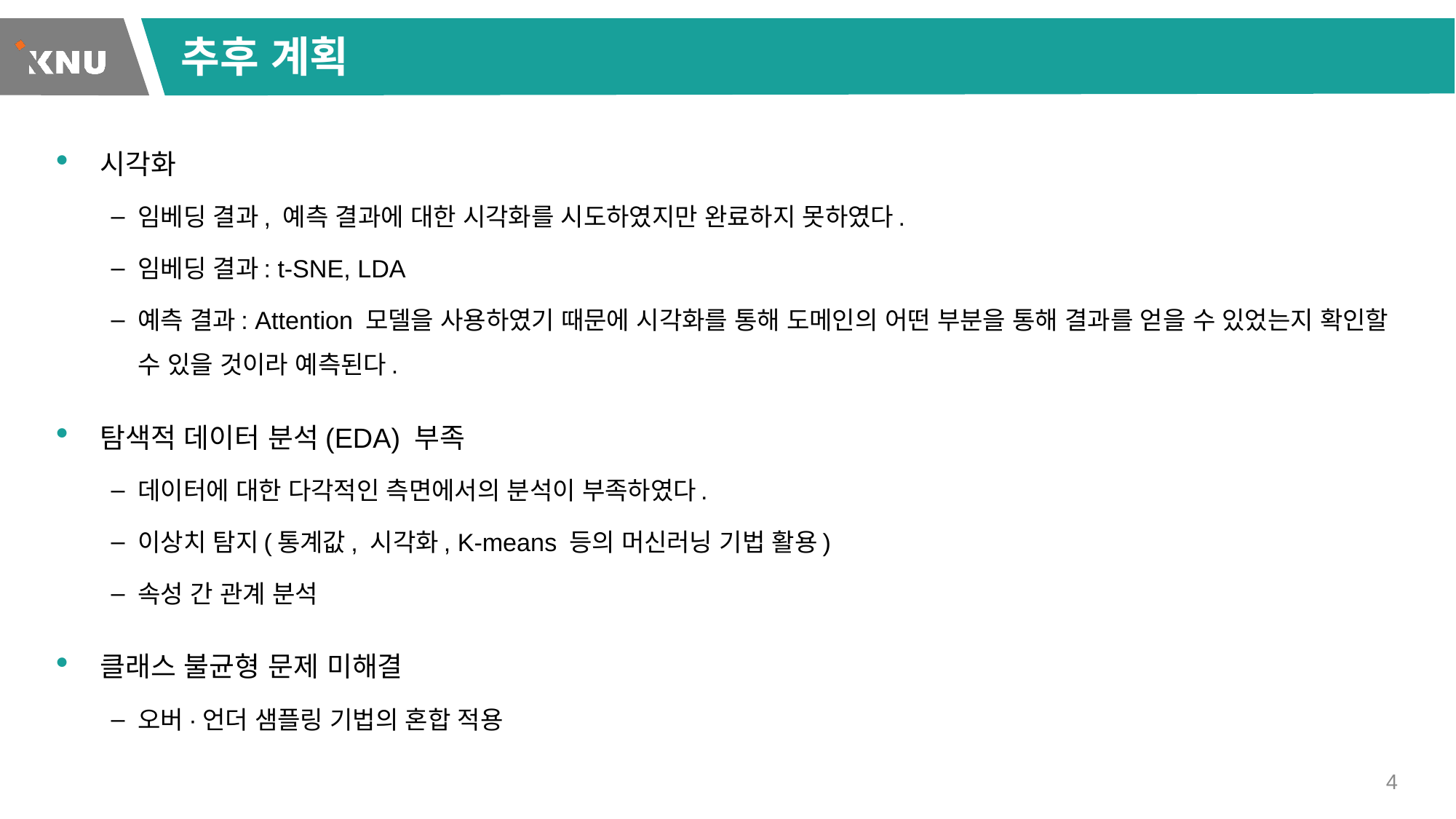

# 추후 계획
시각화
임베딩 결과, 예측 결과에 대한 시각화를 시도하였지만 완료하지 못하였다.
임베딩 결과: t-SNE, LDA
예측 결과: Attention 모델을 사용하였기 때문에 시각화를 통해 도메인의 어떤 부분을 통해 결과를 얻을 수 있었는지 확인할 수 있을 것이라 예측된다.
탐색적 데이터 분석(EDA) 부족
데이터에 대한 다각적인 측면에서의 분석이 부족하였다.
이상치 탐지(통계값, 시각화, K-means 등의 머신러닝 기법 활용)
속성 간 관계 분석
클래스 불균형 문제 미해결
오버·언더 샘플링 기법의 혼합 적용

4